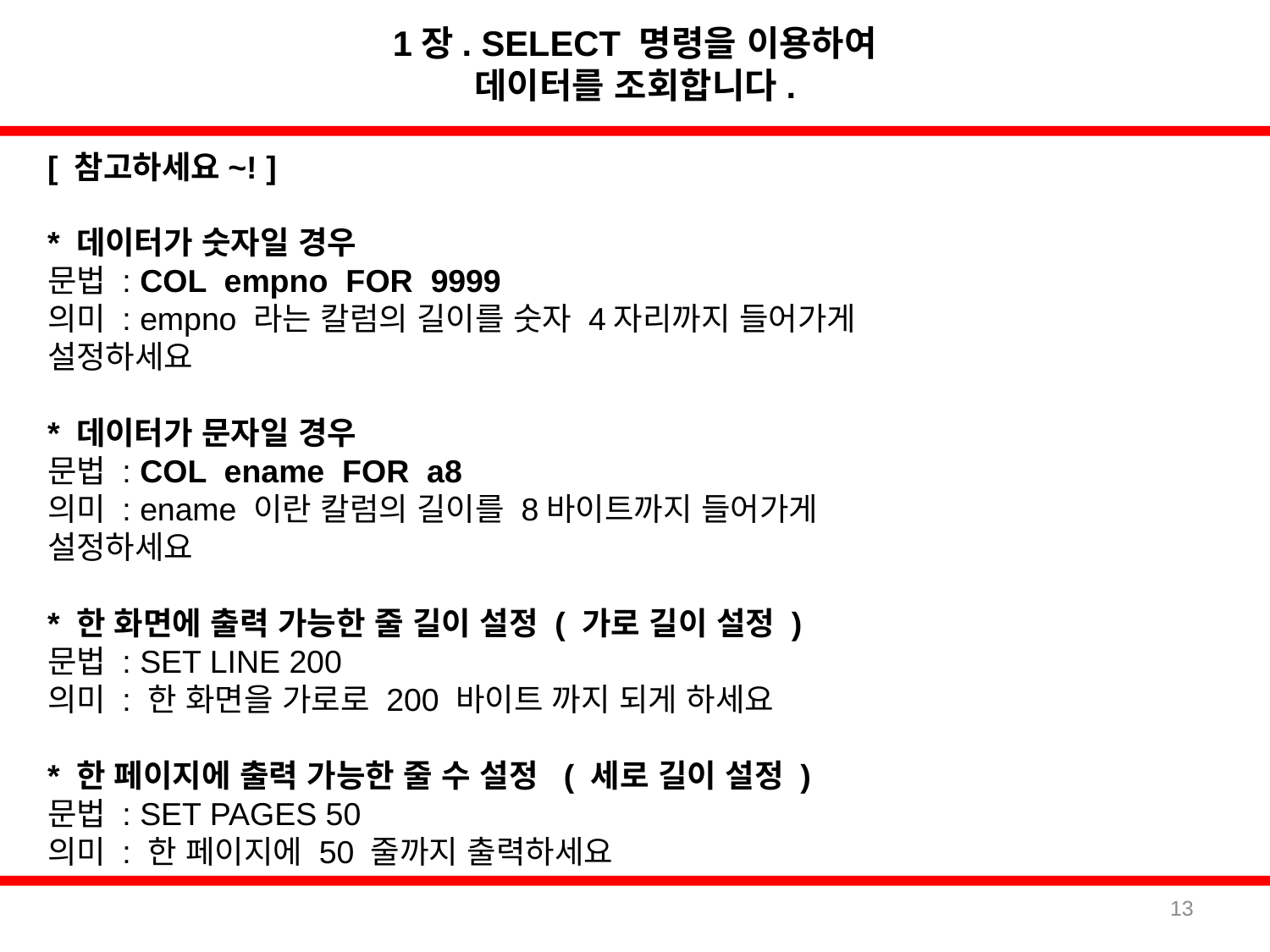

1장. SELECT 명령을 이용하여
데이터를 조회합니다.
[ 참고하세요~! ]

* 데이터가 숫자일 경우
문법 : COL  empno  FOR  9999
의미 : empno 라는 칼럼의 길이를 숫자 4자리까지 들어가게 설정하세요

* 데이터가 문자일 경우
문법 : COL  ename  FOR  a8
의미 : ename 이란 칼럼의 길이를 8바이트까지 들어가게 설정하세요

* 한 화면에 출력 가능한 줄 길이 설정 ( 가로 길이 설정 )
문법 : SET LINE 200
의미 : 한 화면을 가로로 200 바이트 까지 되게 하세요

* 한 페이지에 출력 가능한 줄 수 설정  ( 세로 길이 설정 )
문법 : SET PAGES 50
의미 : 한 페이지에 50 줄까지 출력하세요

13